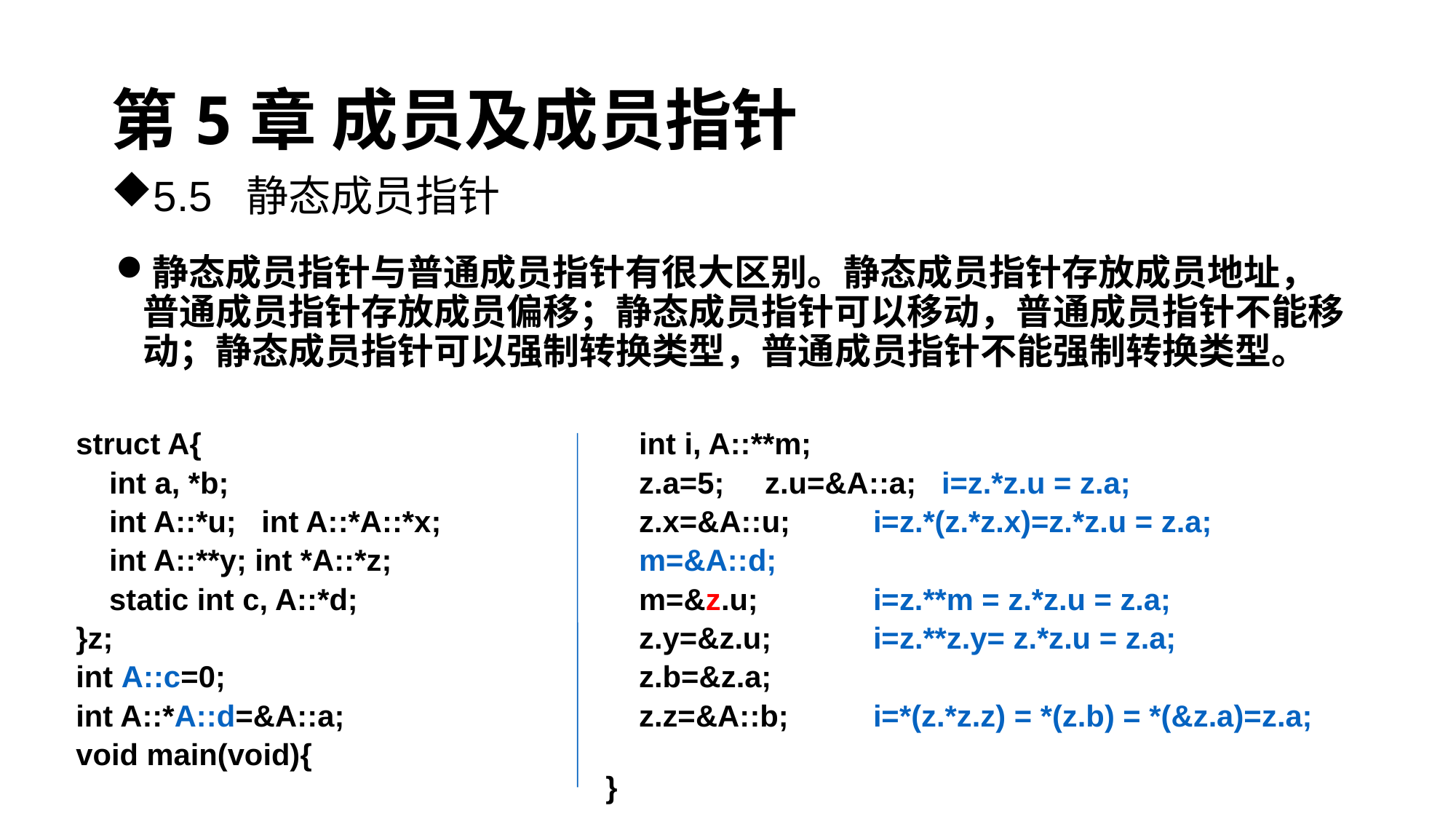

# 第5章 成员及成员指针
5.5  静态成员指针
静态成员指针与普通成员指针有很大区别。静态成员指针存放成员地址，普通成员指针存放成员偏移；静态成员指针可以移动，普通成员指针不能移动；静态成员指针可以强制转换类型，普通成员指针不能强制转换类型。
struct A{
    int a, *b;
    int A::*u;   int A::*A::*x;
    int A::**y; int *A::*z;
    static int c, A::*d;
}z;
int A::c=0;
int A::*A::d=&A::a;
void main(void){
    int i, A::**m;
    z.a=5;     z.u=&A::a;   i=z.*z.u = z.a;
    z.x=&A::u;   	 i=z.*(z.*z.x)=z.*z.u = z.a;
    m=&A::d;
    m=&z.u;      	 i=z.**m = z.*z.u = z.a;
    z.y=&z.u;     	 i=z.**z.y= z.*z.u = z.a;
    z.b=&z.a;
    z.z=&A::b;   	 i=*(z.*z.z) = *(z.b) = *(&z.a)=z.a;
}